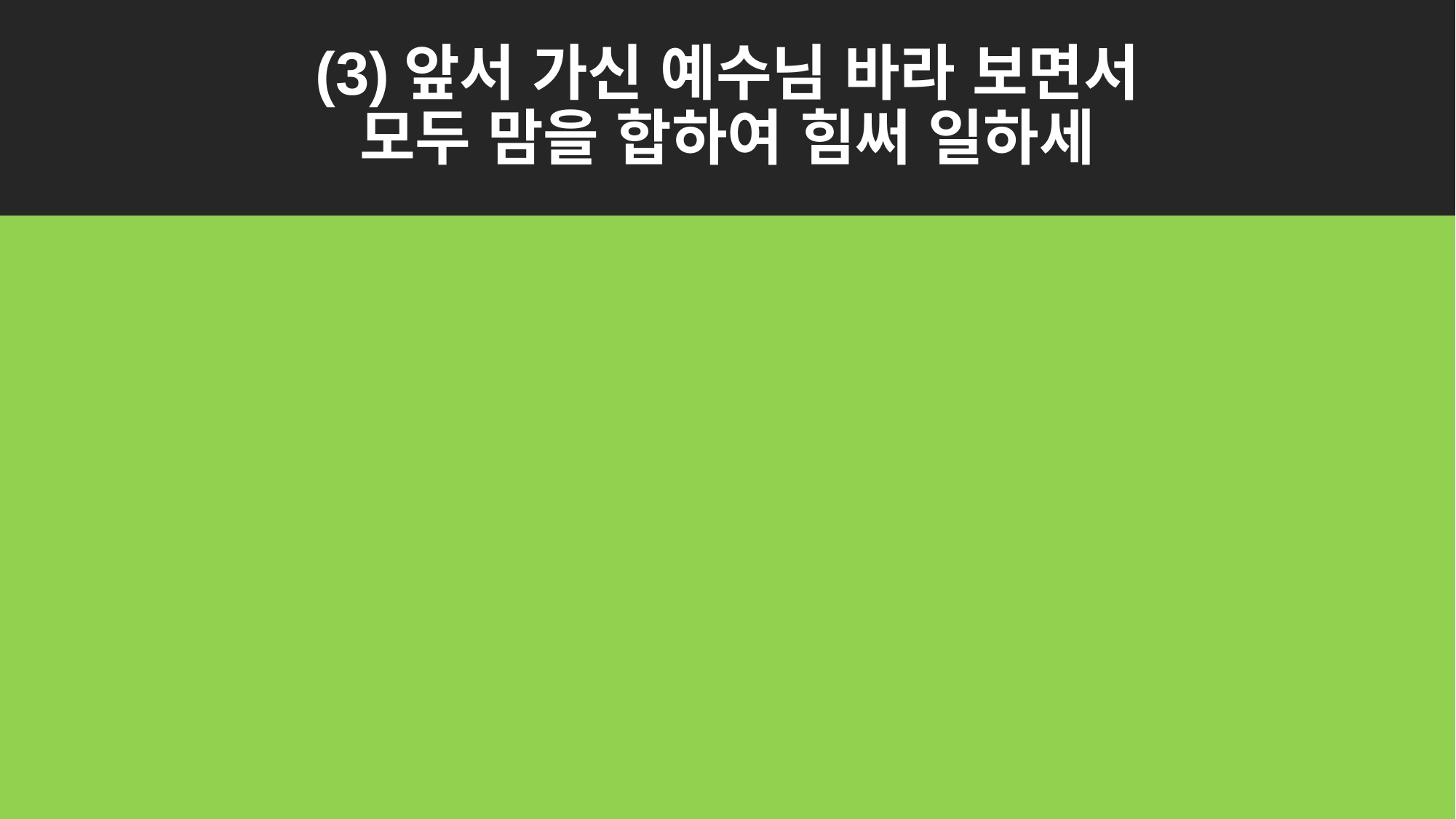

# (3)앞서 가신 예수님 바라 보면서
모두 맘을 합하여 힘써 일하세